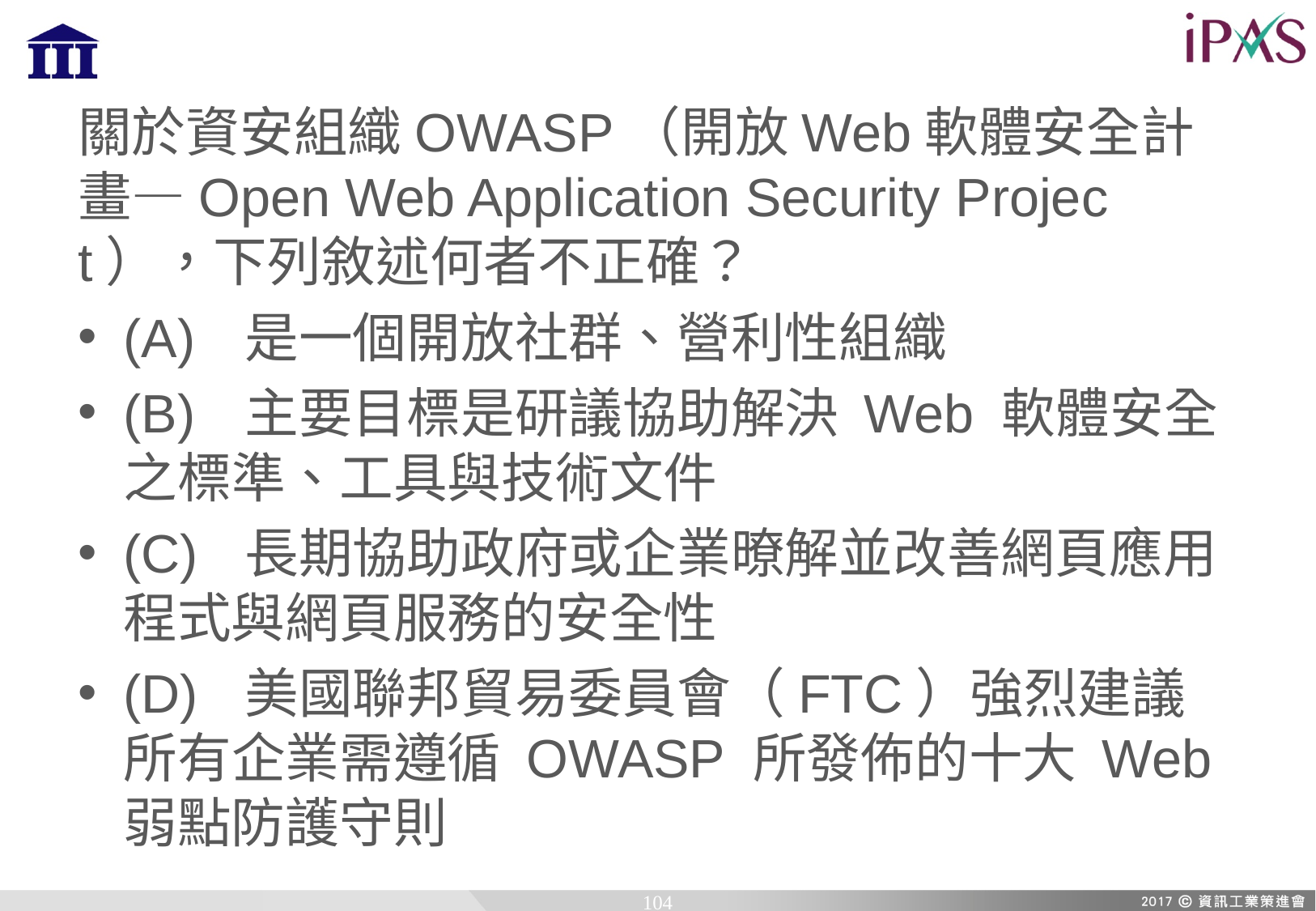

關於資安組織OWASP（開放Web軟體安全計畫—Open Web Application Security Project），下列敘述何者不正確？
(A)	是一個開放社群、營利性組織
(B)	主要目標是研議協助解決 Web 軟體安全之標準、工具與技術文件
(C)	長期協助政府或企業暸解並改善網頁應用程式與網頁服務的安全性
(D)	美國聯邦貿易委員會（FTC）強烈建議所有企業需遵循 OWASP 所發佈的十大 Web 弱點防護守則
104